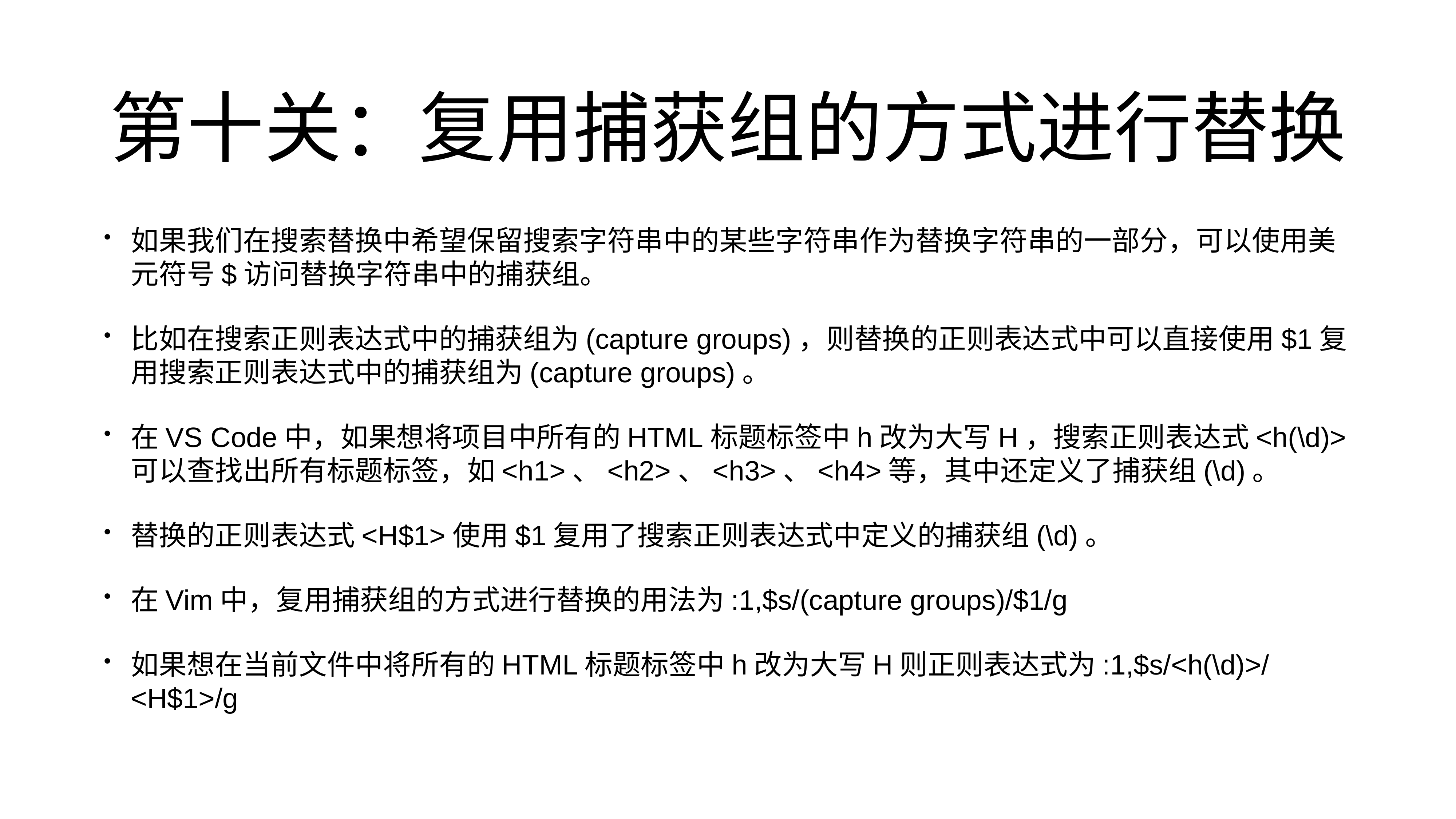

# 第十关：复用捕获组的方式进行替换
如果我们在搜索替换中希望保留搜索字符串中的某些字符串作为替换字符串的一部分，可以使用美元符号$访问替换字符串中的捕获组。
比如在搜索正则表达式中的捕获组为(capture groups)，则替换的正则表达式中可以直接使用$1复用搜索正则表达式中的捕获组为(capture groups)。
在VS Code中，如果想将项目中所有的HTML标题标签中h改为大写H，搜索正则表达式<h(\d)>可以查找出所有标题标签，如<h1>、<h2>、<h3>、<h4>等，其中还定义了捕获组(\d)。
替换的正则表达式<H$1>使用$1复用了搜索正则表达式中定义的捕获组(\d)。
在Vim中，复用捕获组的方式进行替换的用法为:1,$s/(capture groups)/$1/g
如果想在当前文件中将所有的HTML标题标签中h改为大写H则正则表达式为:1,$s/<h(\d)>/<H$1>/g